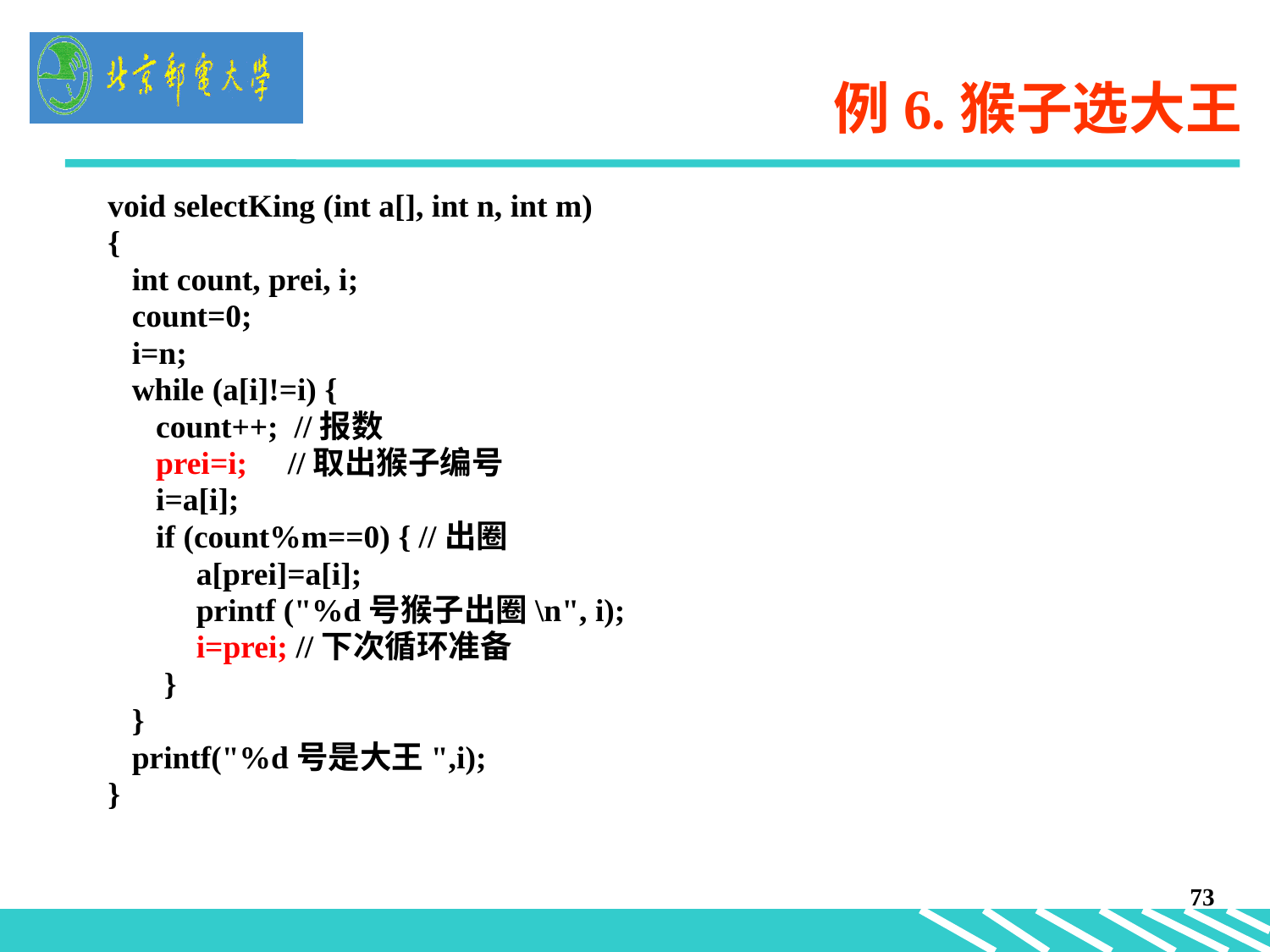

# 例6.猴子选大王
void selectKing (int a[], int n, int m)
{
   int count, prei, i;
   count=0;
   i=n;
   while (a[i]!=i) {
      count++;  //报数
      prei=i;     //取出猴子编号
      i=a[i];
      if (count%m==0) { //出圈
           a[prei]=a[i];
           printf ("%d号猴子出圈\n", i);
           i=prei; //下次循环准备
       }
   }
   printf("%d号是大王",i);
}

73